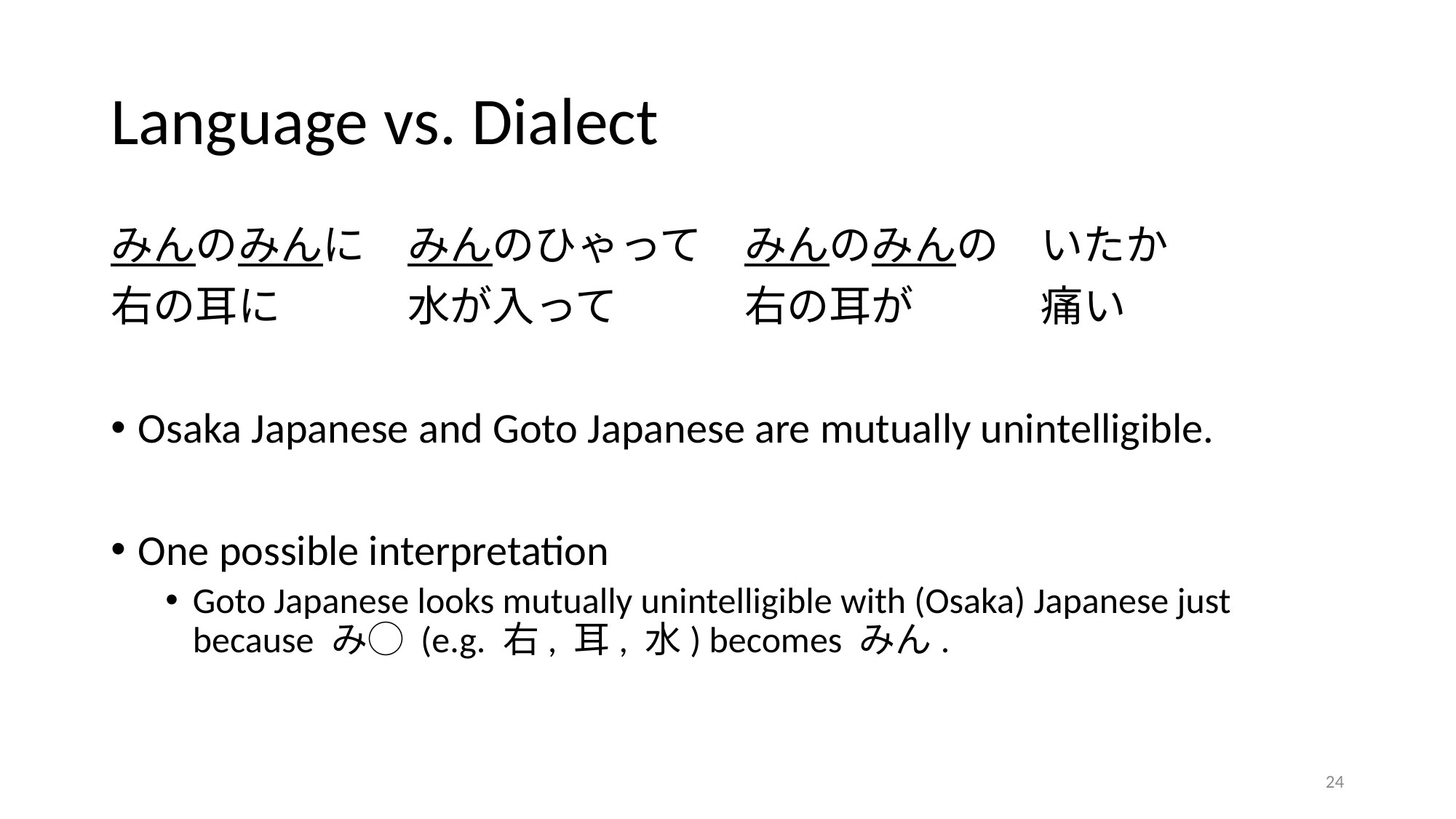

# Language vs. Dialect
みんのみんに　みんのひゃって　みんのみんの　いたか
右の耳に　　　水が入って　　　右の耳が　　　痛い

Osaka Japanese and Goto Japanese are mutually unintelligible.

One possible interpretation
Goto Japanese looks mutually unintelligible with (Osaka) Japanese just because み◯ (e.g. 右, 耳, 水) becomes みん.
24